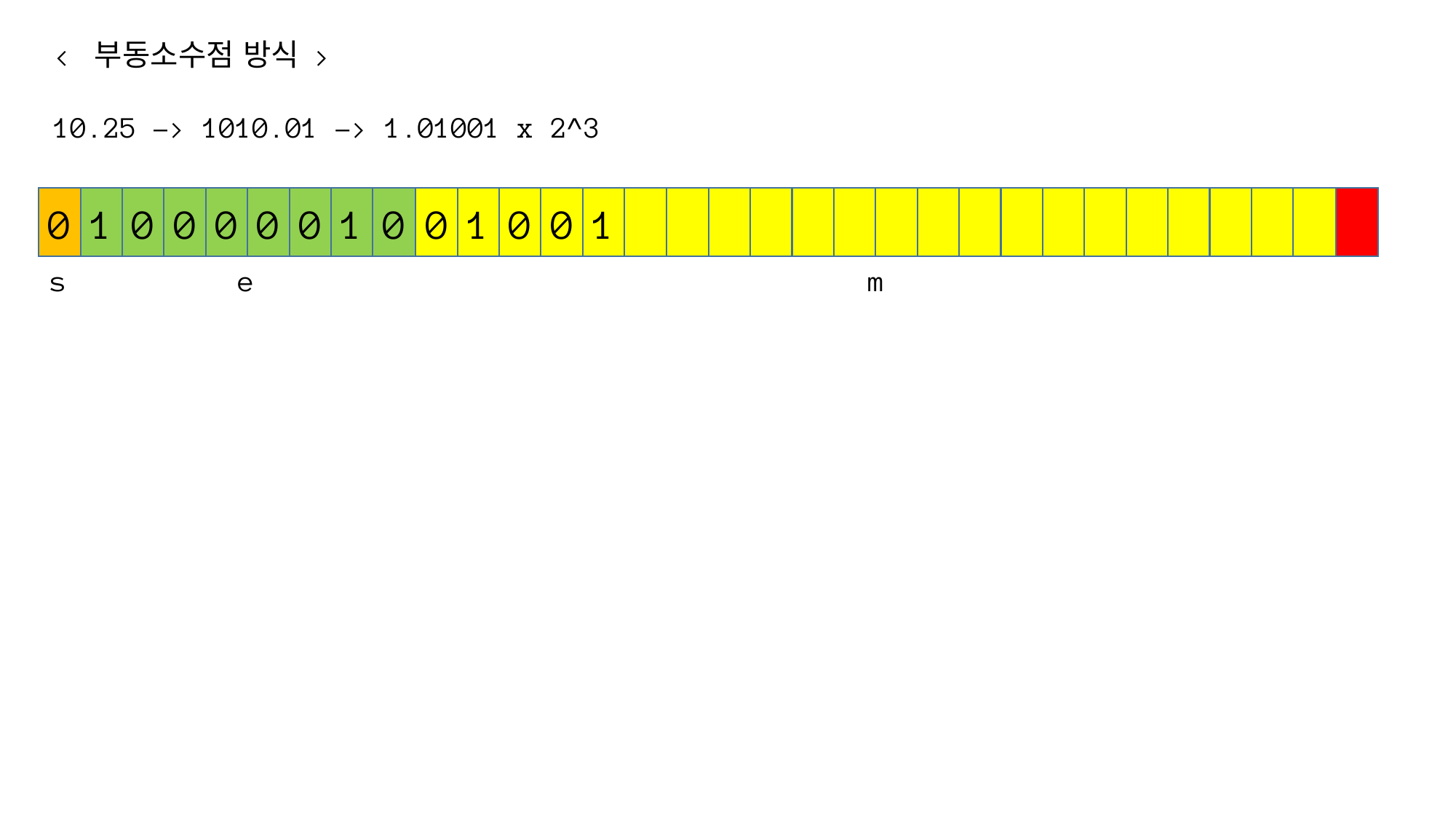

< 부동소수점 방식 >

10.25 -> 1010.01 -> 1.01001 x 2^3
0
1
0
0
0
0
0
1
0
0
1
0
0
1

s
e
m